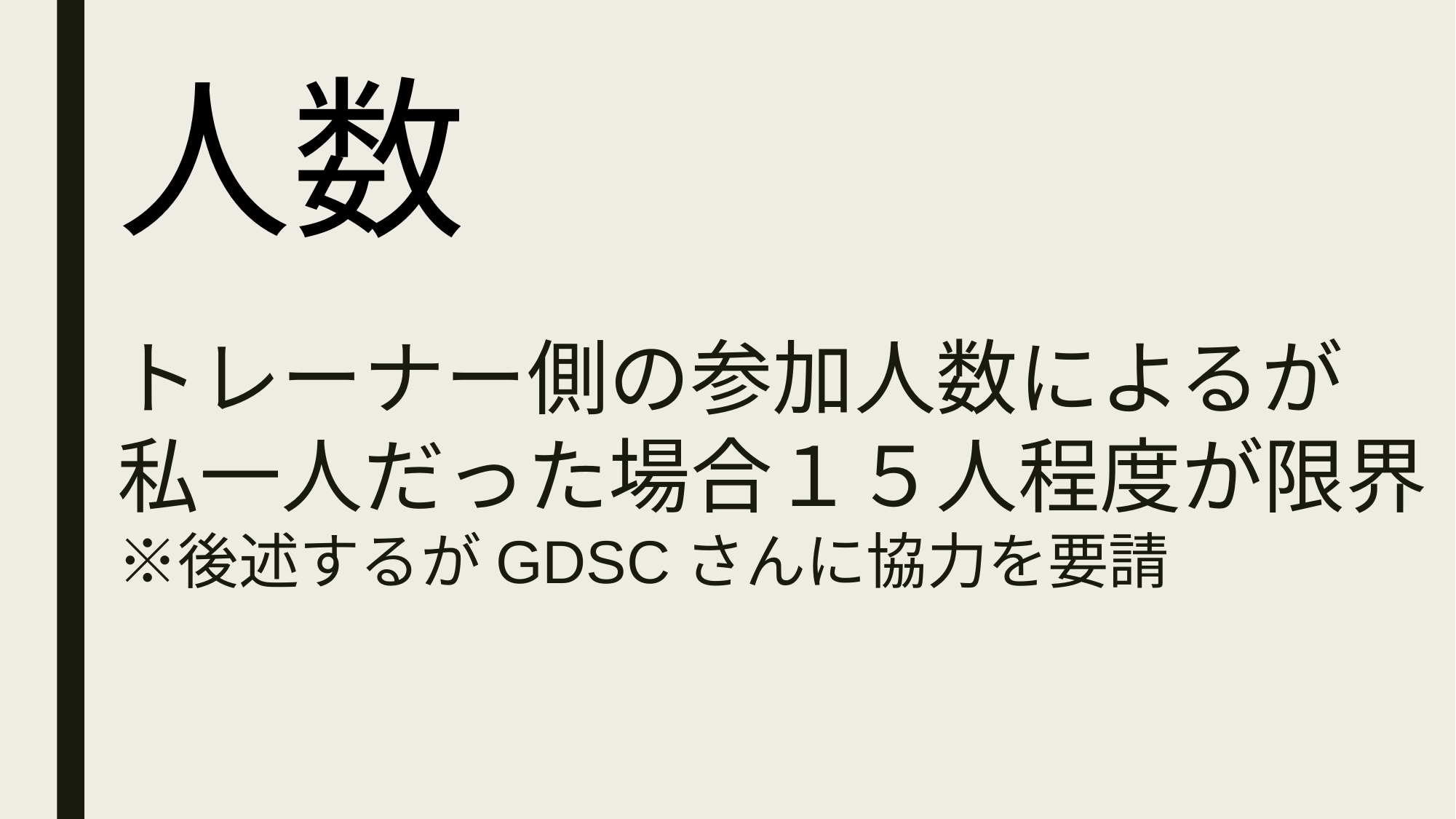

人数
# トレーナー側の参加人数によるが 私一人だった場合１５人程度が限界 ※後述するがGDSCさんに協力を要請